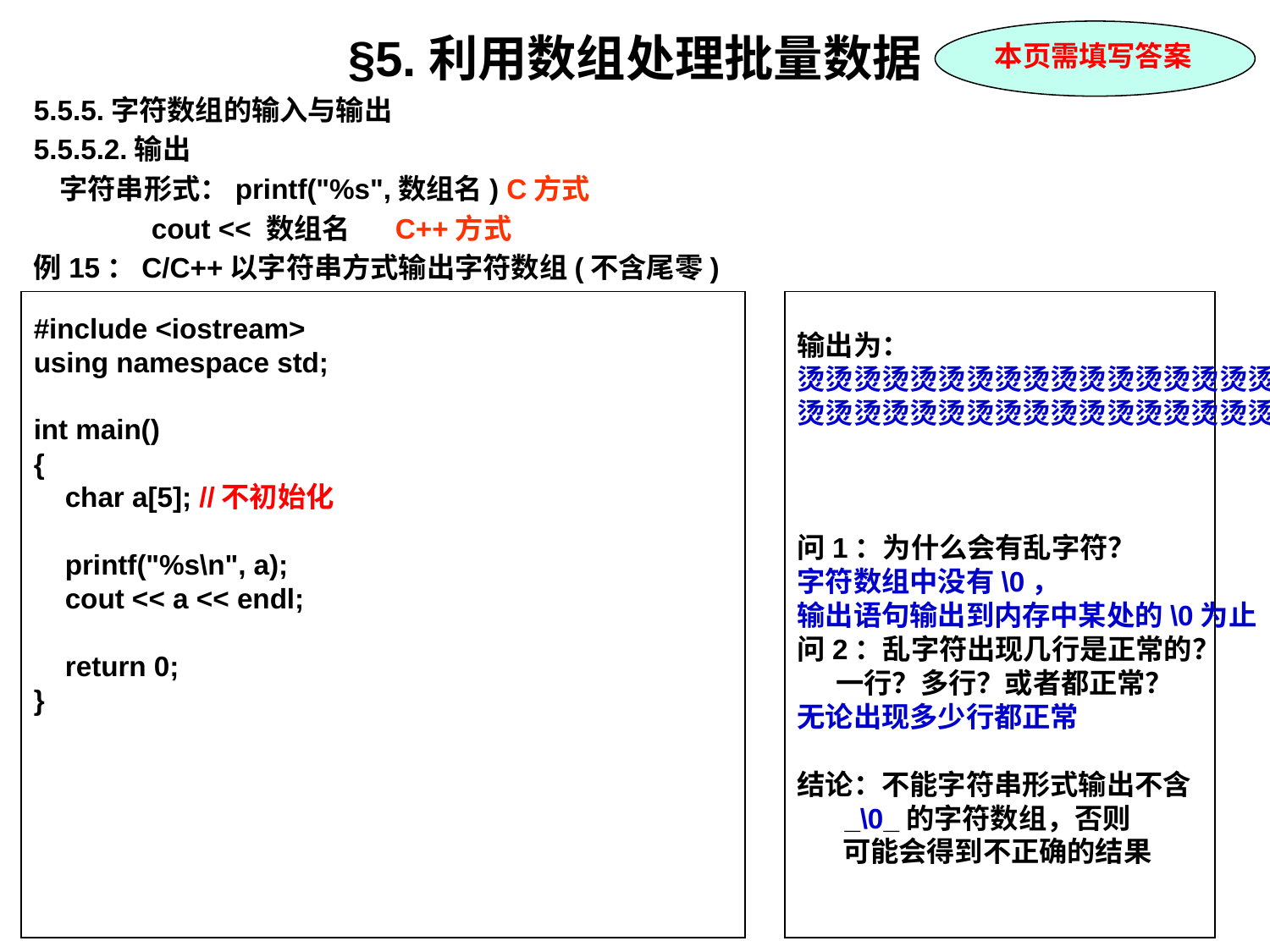

§5.利用数组处理批量数据
5.5.5.字符数组的输入与输出
5.5.5.2.输出
   字符串形式：printf("%s",数组名) C方式
               cout << 数组名      C++方式
例15：C/C++以字符串方式输出字符数组(不含尾零)

本页需填写答案
#include <iostream>
using namespace std;

int main()
{
    char a[5]; //不初始化

    printf("%s\n", a);
    cout << a << endl;

    return 0;
}

输出为：
烫烫烫烫烫烫烫烫烫烫烫烫烫烫烫烫烫烫烫烫烫烫烫烫烫烫烫烫烫烫烫烫烫烫烫烫烫烫烫烫烫烫烫烫烫烫烫烫烫烫烫烫烫烫烫烫烫烫烫烫烫烫烫烫烫烫烫烫烫烫烫烫烫烫烫烫烫烫烫烫烫烫烫烫烫烫烫烫烫烫烫烫烫烫烫烫烫烫烫烫烫烫烫烫烫烫?9??
烫烫烫烫烫烫烫烫烫烫烫烫烫烫烫烫烫烫烫烫烫烫烫烫烫烫烫烫烫烫烫烫烫烫烫烫烫烫烫烫烫烫烫烫烫烫烫烫烫烫烫烫烫烫烫烫烫烫烫烫烫烫烫烫烫烫烫烫烫烫烫烫烫烫烫烫烫烫烫烫烫烫烫烫烫烫烫烫烫烫烫烫烫烫烫烫烫烫烫烫烫烫烫烫烫烫?9?

问1：为什么会有乱字符？
字符数组中没有\0，
输出语句输出到内存中某处的\0为止
问2：乱字符出现几行是正常的？
     一行？多行？或者都正常？
无论出现多少行都正常

结论：不能字符串形式输出不含
      _\0_的字符数组，否则
      可能会得到不正确的结果